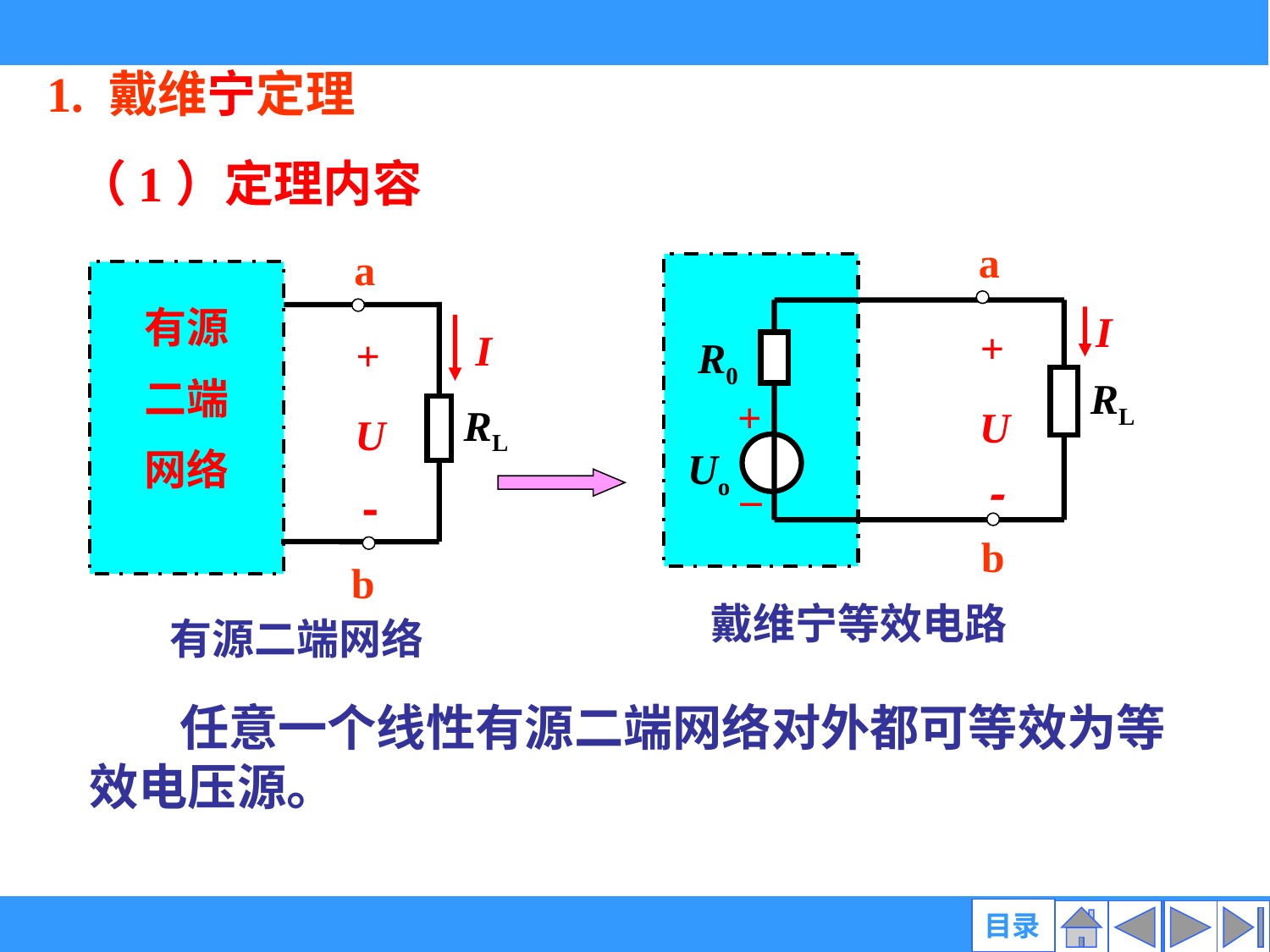

1. 戴维宁定理
（1）定理内容
a

I

+
R0

RL

+
U

Uo
_
-

b
a
有源
二端
网络

I
+

U
-

b
RL

戴维宁等效电路
有源二端网络
       任意一个线性有源二端网络对外都可等效为等效电压源。